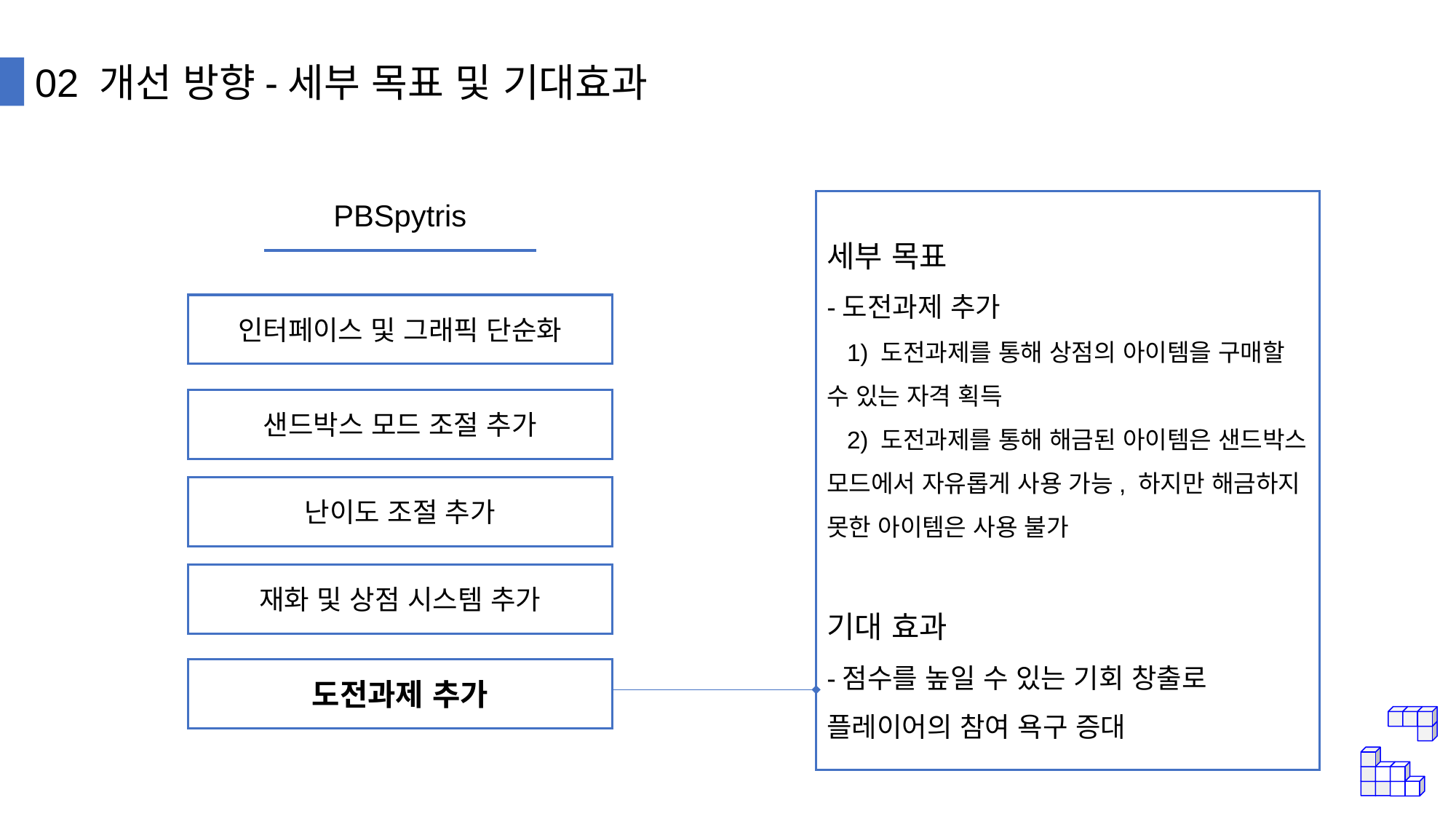

02 개선 방향-세부 목표 및 기대효과

PBSpytris
세부 목표
-도전과제 추가
   1) 도전과제를 통해 상점의 아이템을 구매할 수 있는 자격 획득
   2) 도전과제를 통해 해금된 아이템은 샌드박스 모드에서 자유롭게 사용 가능, 하지만 해금하지 못한 아이템은 사용 불가

기대 효과
-점수를 높일 수 있는 기회 창출로 플레이어의 참여 욕구 증대
인터페이스 및 그래픽 단순화
샌드박스 모드 조절 추가
난이도 조절 추가
재화 및 상점 시스템 추가
도전과제 추가